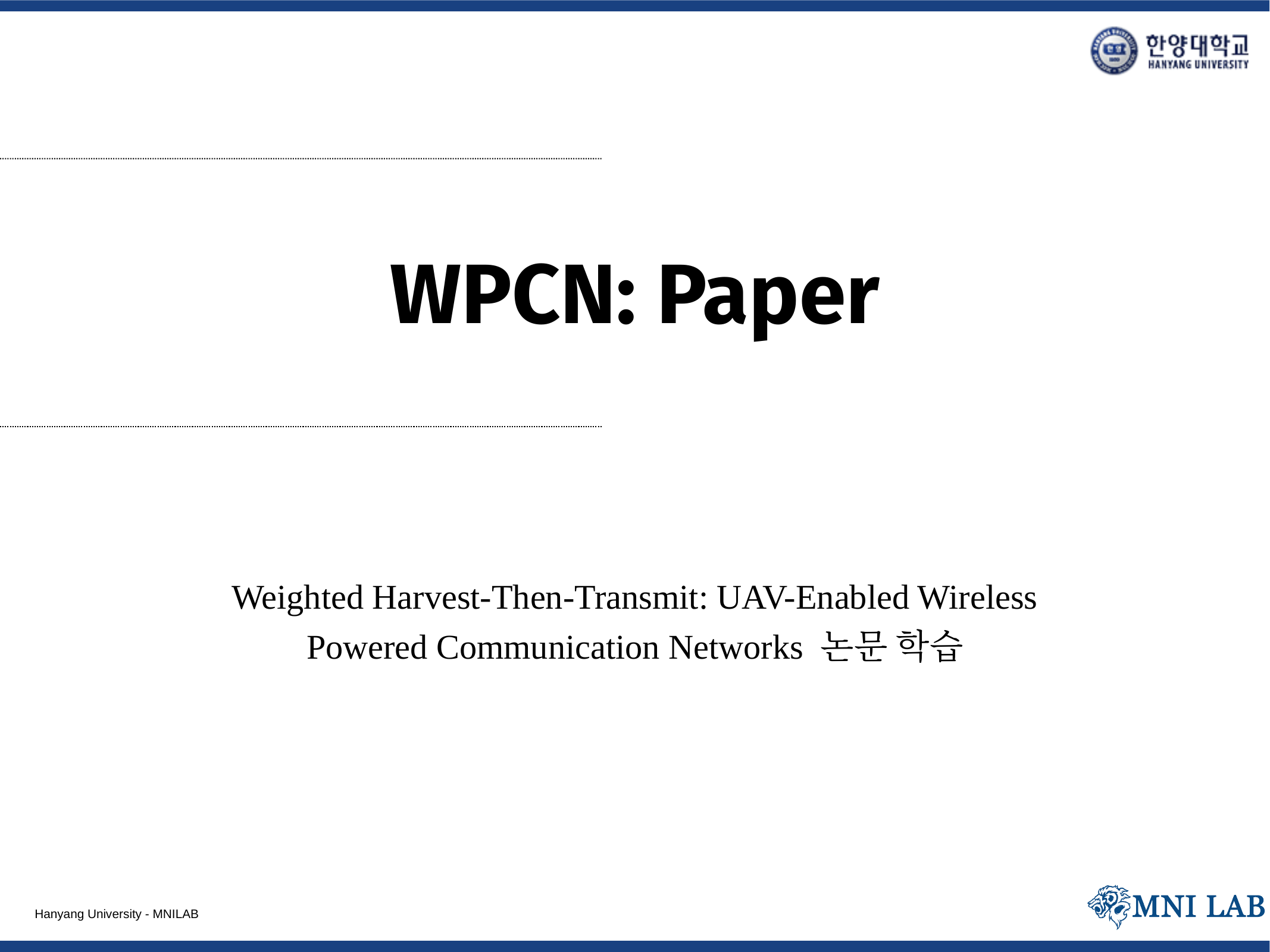

# WPCN: Paper
Weighted Harvest-Then-Transmit: UAV-Enabled Wireless Powered Communication Networks 논문 학습